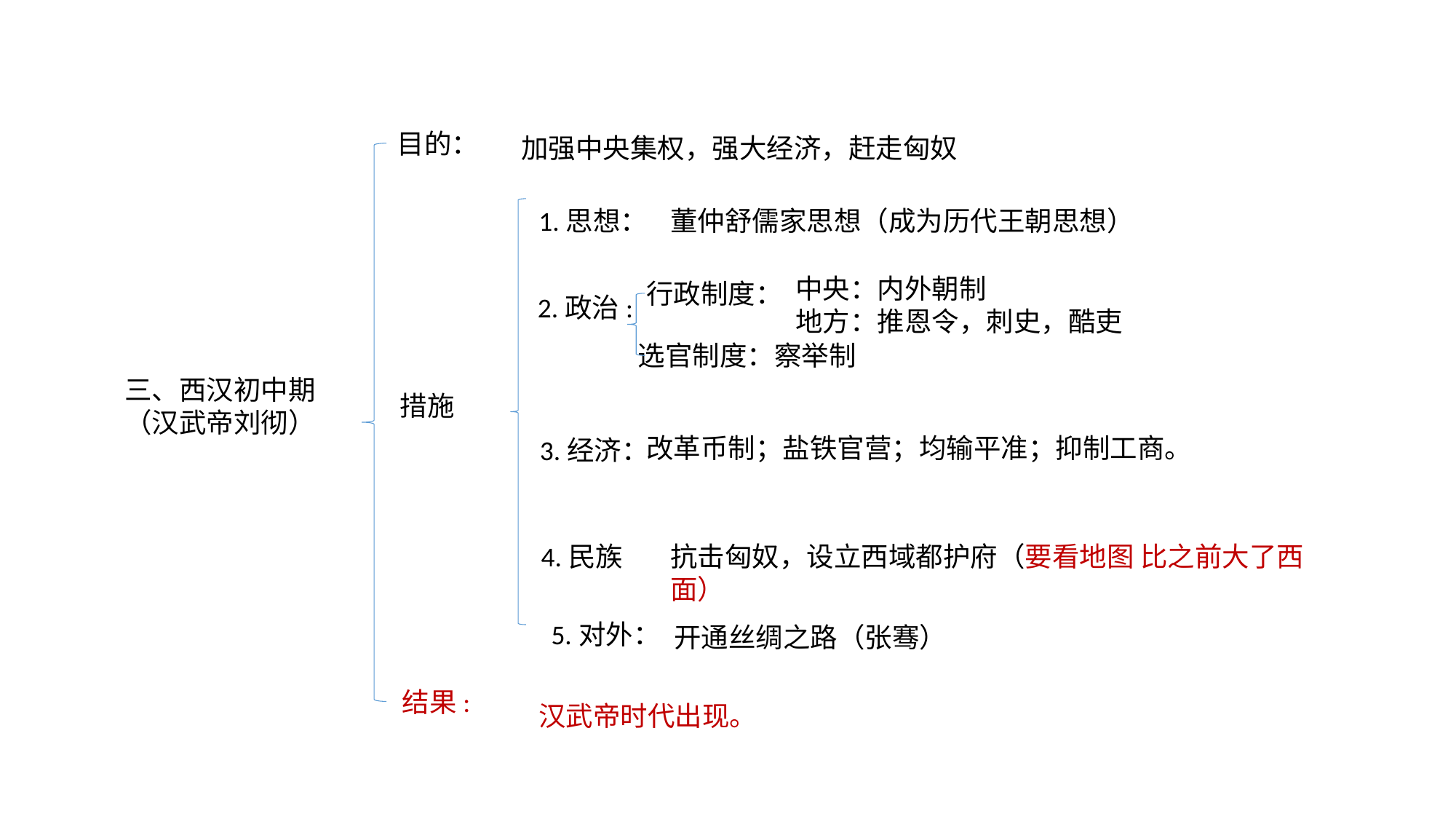

目的：
加强中央集权，强大经济，赶走匈奴

1.思想：
董仲舒儒家思想（成为历代王朝思想）
中央：内外朝制
地方：推恩令，刺史，酷吏
行政制度：
2.政治:

选官制度：察举制
三、西汉初中期
（汉武帝刘彻）
措施
改革币制；盐铁官营；均输平准；抑制工商。
3.经济：
4.民族
抗击匈奴，设立西域都护府（要看地图 比之前大了西面）
5.对外：
开通丝绸之路（张骞）
结果:
汉武帝时代出现。